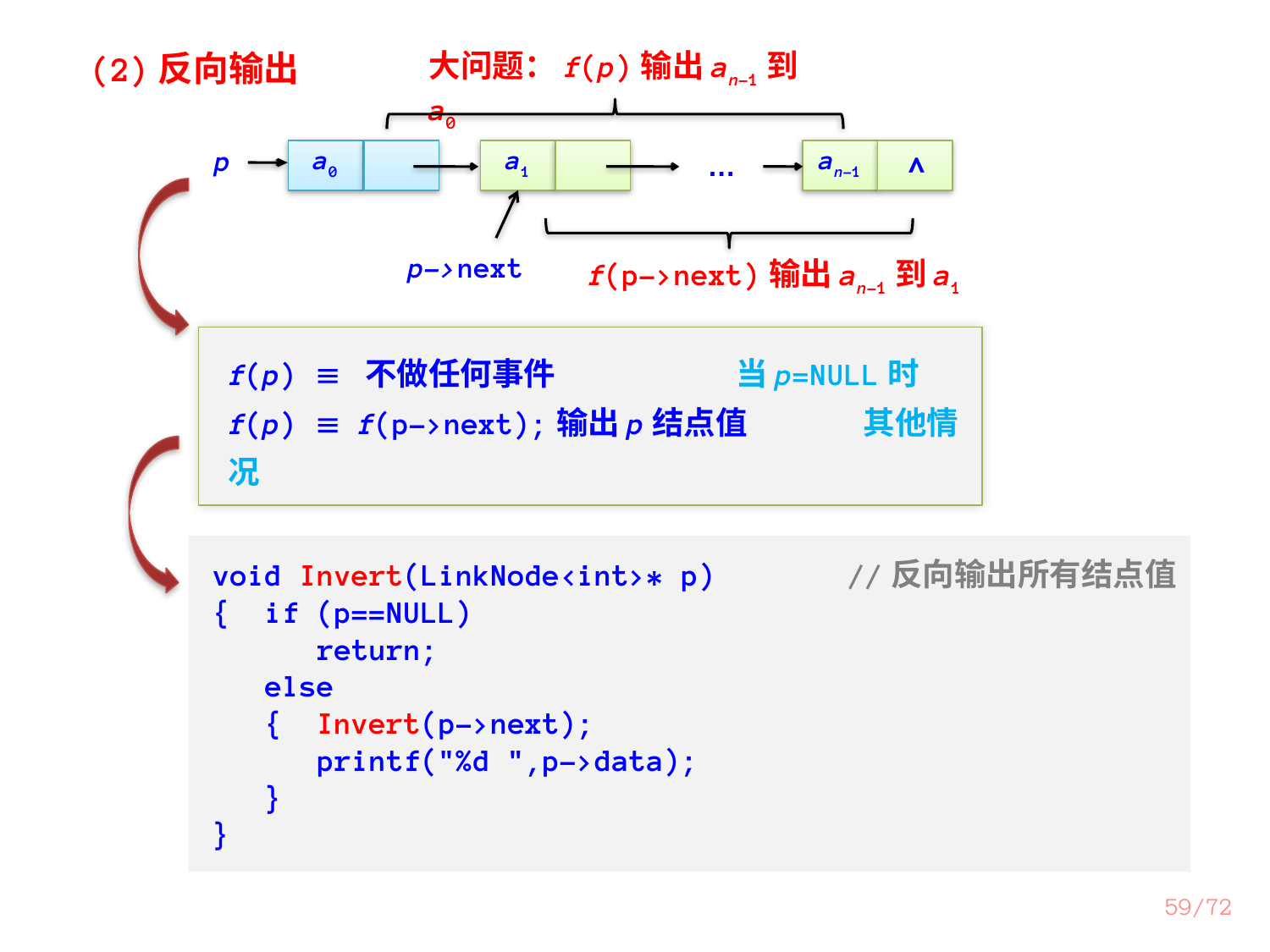

(2)反向输出

大问题：f(p)输出an-1到a0

a0

a1

an-1
∧
p
…

p->next
f(p->next)输出an-1到a1

f(p) ≡ 不做任何事件		当p=NULL时
f(p) ≡ f(p->next);输出p结点值	其他情况

void Invert(LinkNode<int>* p) 	//反向输出所有结点值
{  if (p==NULL)
      return;
   else
   {  Invert(p->next);
      printf("%d ",p->data);
   }
}
59/72